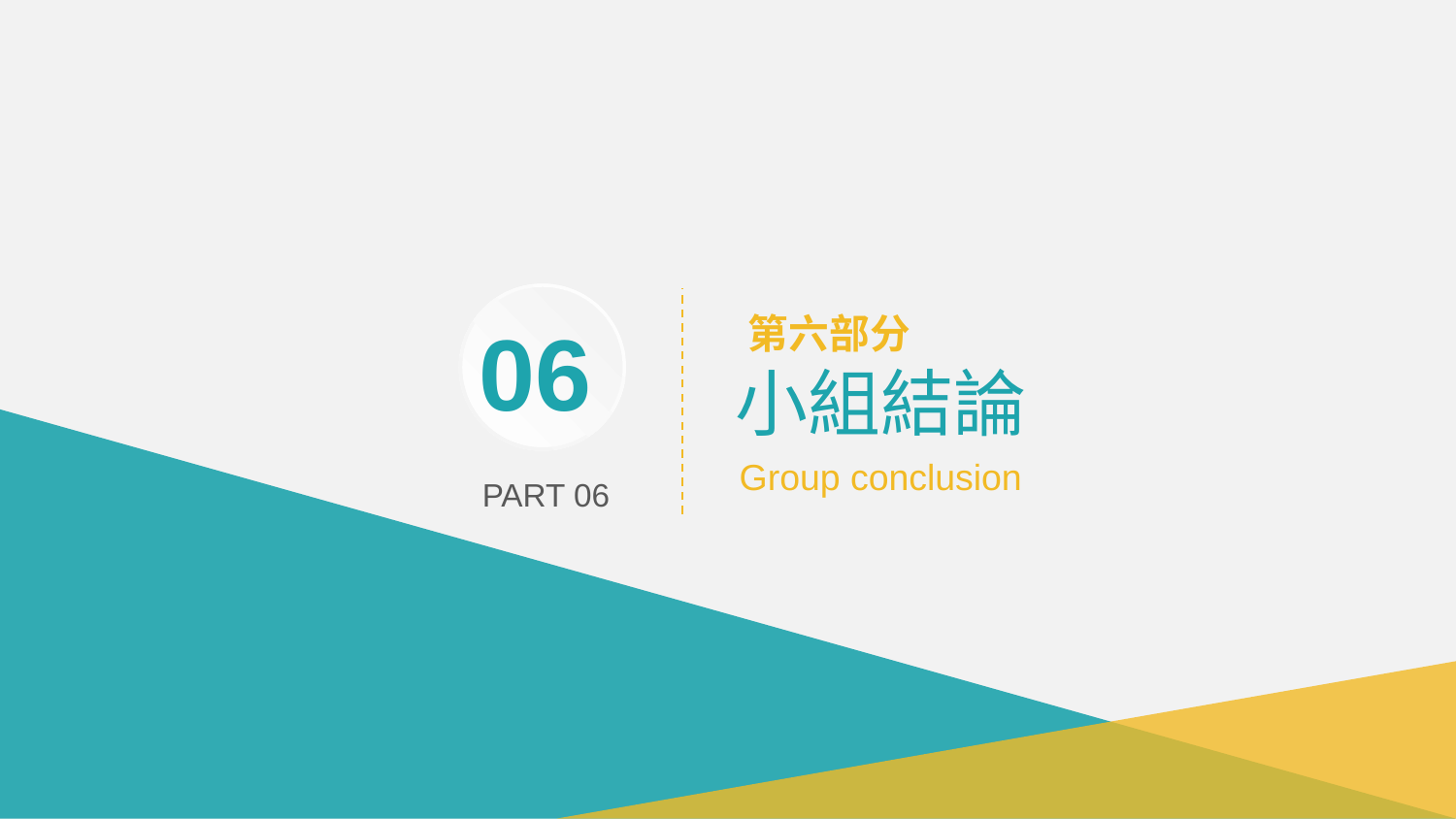

第六部分
小組結論
06

Group conclusion
PART 06